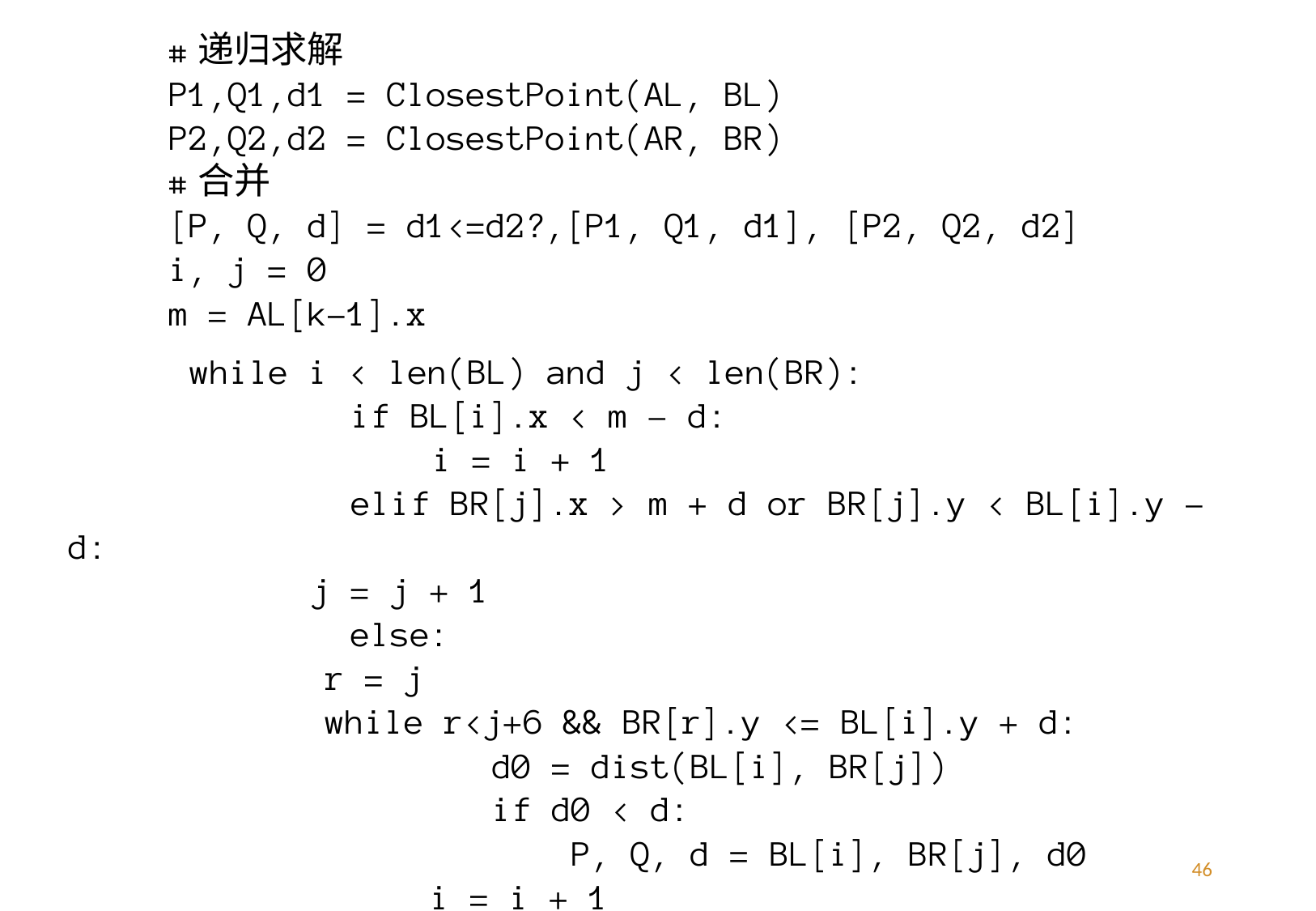

#递归求解
P1,Q1,d1 = ClosestPoint(AL, BL)
P2,Q2,d2 = ClosestPoint(AR, BR)
#合并
[P, Q, d] = d1<=d2?,[P1, Q1, d1], [P2, Q2, d2]
i, j = 0
m = AL[k-1].x
	while i < len(BL) and j < len(BR):
		  if BL[i].x < m – d:
			i = i + 1
		  elif BR[j].x > m + d or BR[j].y < BL[i].y – d:
	  	j = j + 1
		  else:
           r = j
           while r<j+6 && BR[r].y <= BL[i].y + d:
			   d0 = dist(BL[i], BR[j])
			   if d0 < d:
			       P, Q, d = BL[i], BR[j], d0
		      i = i + 1
	return P, Q, d
46